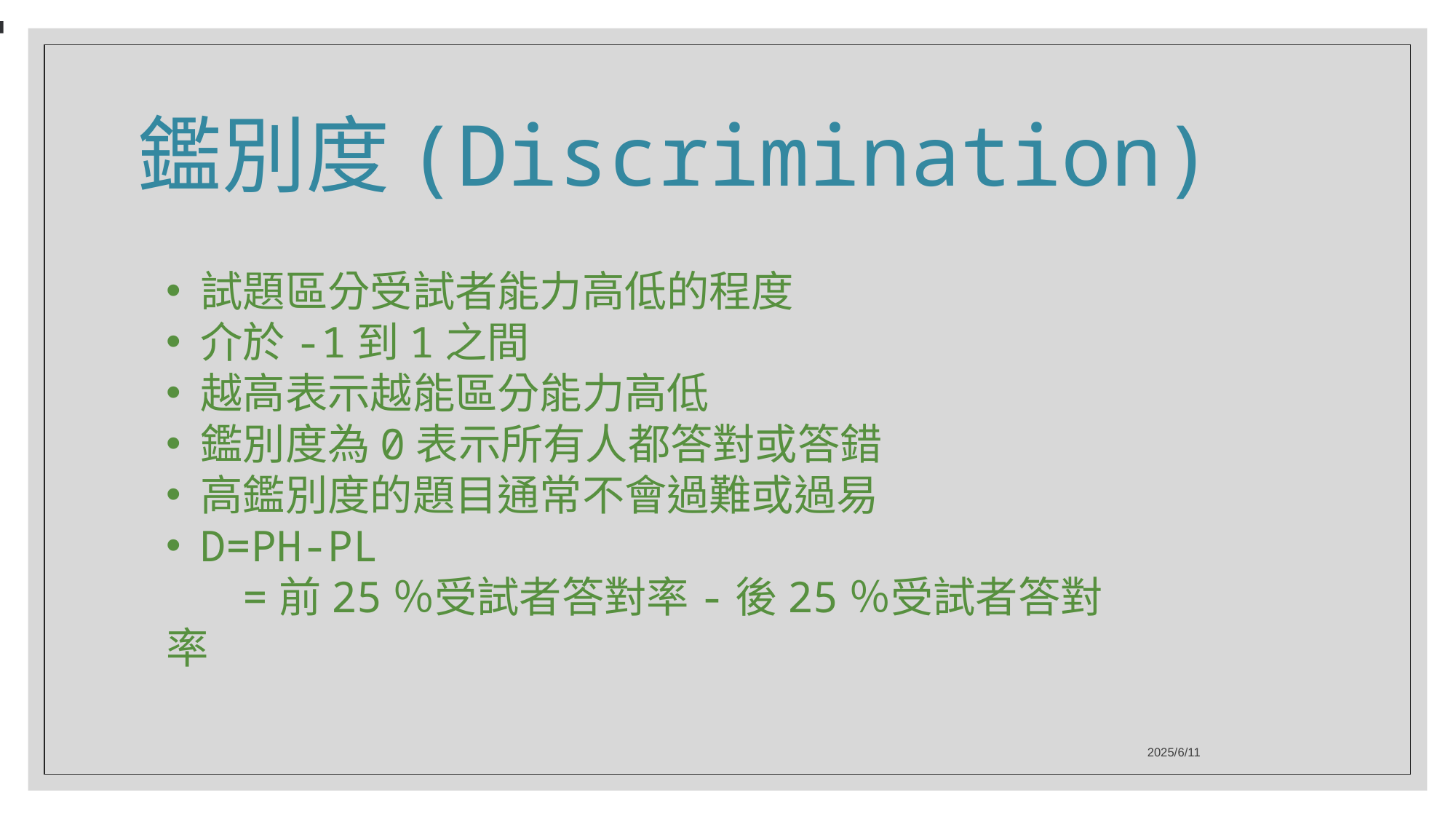

# 鑑別度(Discrimination)

試題區分受試者能力高低的程度
介於-1到1之間
越高表示越能區分能力高低
鑑別度為0表示所有人都答對或答錯
高鑑別度的題目通常不會過難或過易
D=PH-PL
   =前25％受試者答對率-後25％受試者答對率
2025/6/11